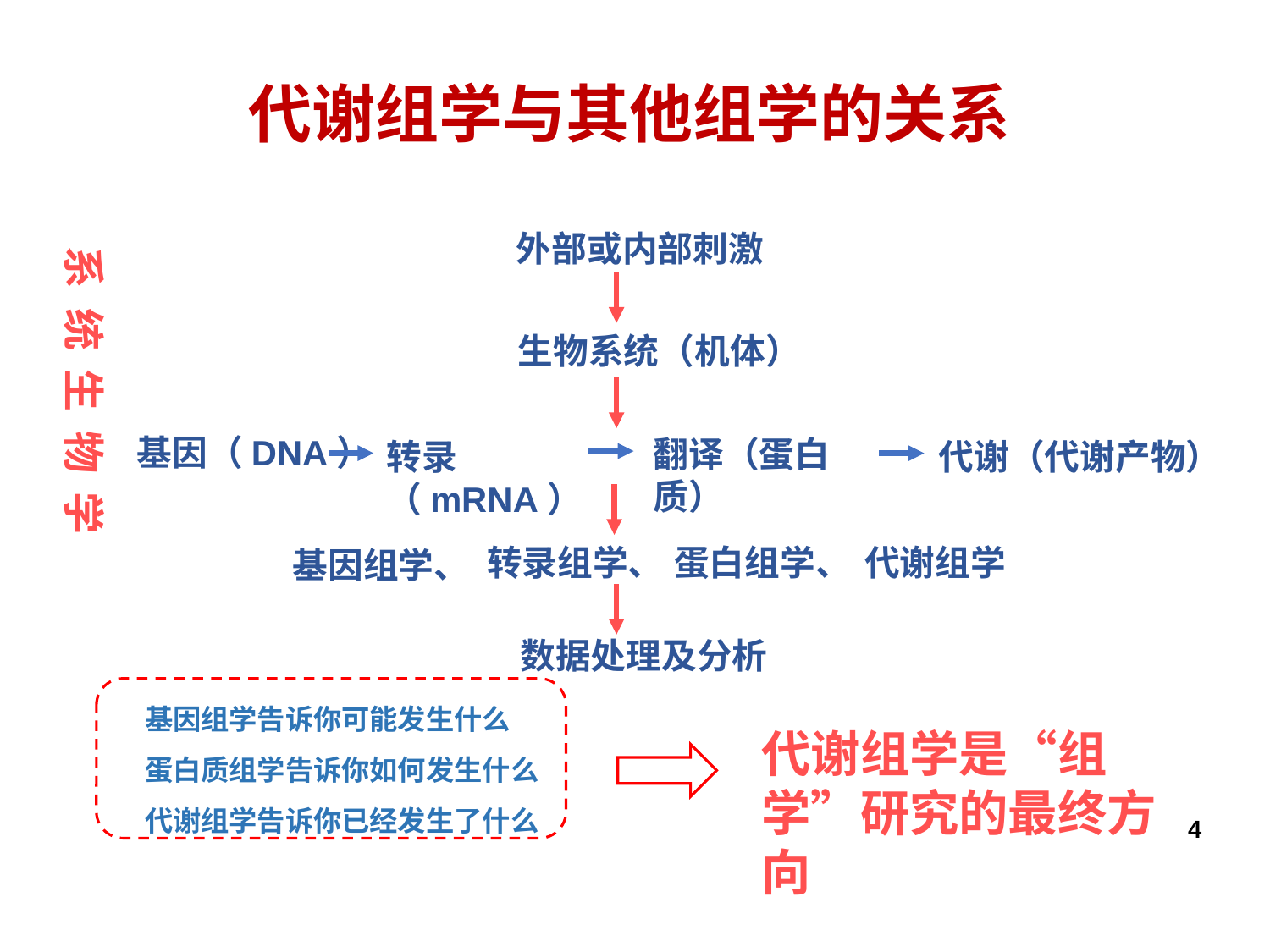

代谢组学与其他组学的关系

外部或内部刺激
生物系统（机体）
基因（DNA）
翻译（蛋白质）
转录（mRNA）
代谢（代谢产物）
蛋白组学、
转录组学、
代谢组学
基因组学、
数据处理及分析

基因组学告诉你可能发生什么
蛋白质组学告诉你如何发生什么
代谢组学告诉你已经发生了什么
代谢组学是“组学”研究的最终方向

4
系  统  生  物  学